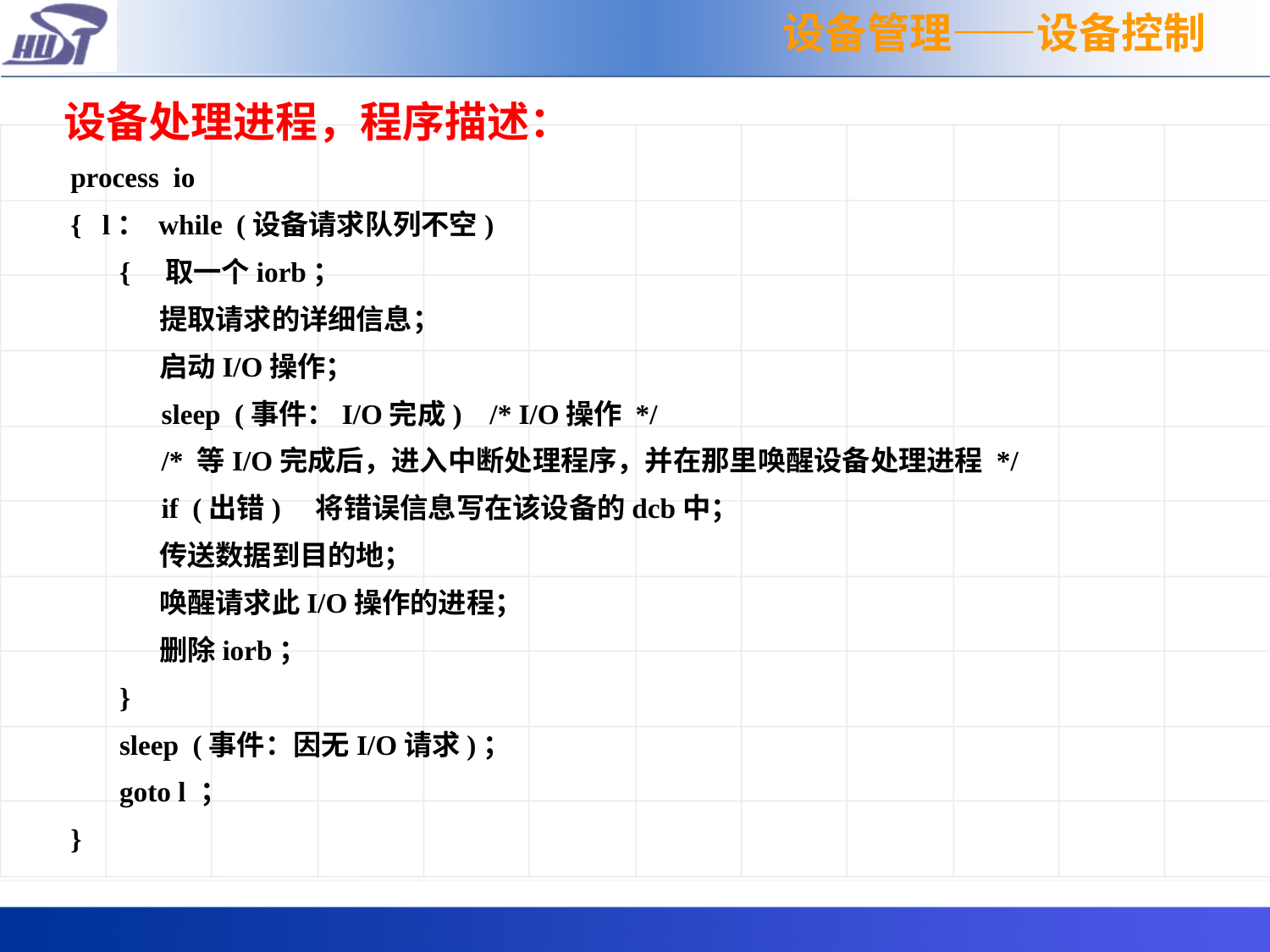

设备管理——设备控制
设备处理进程，程序描述：
 process  io
 {   l： while  (设备请求队列不空)
        {    取一个iorb；
              提取请求的详细信息；
              启动I/O操作；
              sleep  (事件：I/O完成)    /* I/O操作 */
              /* 等I/O完成后，进入中断处理程序，并在那里唤醒设备处理进程 */
              if  (出错)    将错误信息写在该设备的dcb中；
              传送数据到目的地；
              唤醒请求此I/O操作的进程；
              删除iorb；
        }
        sleep  (事件：因无I/O请求)；
        goto l ；
 }